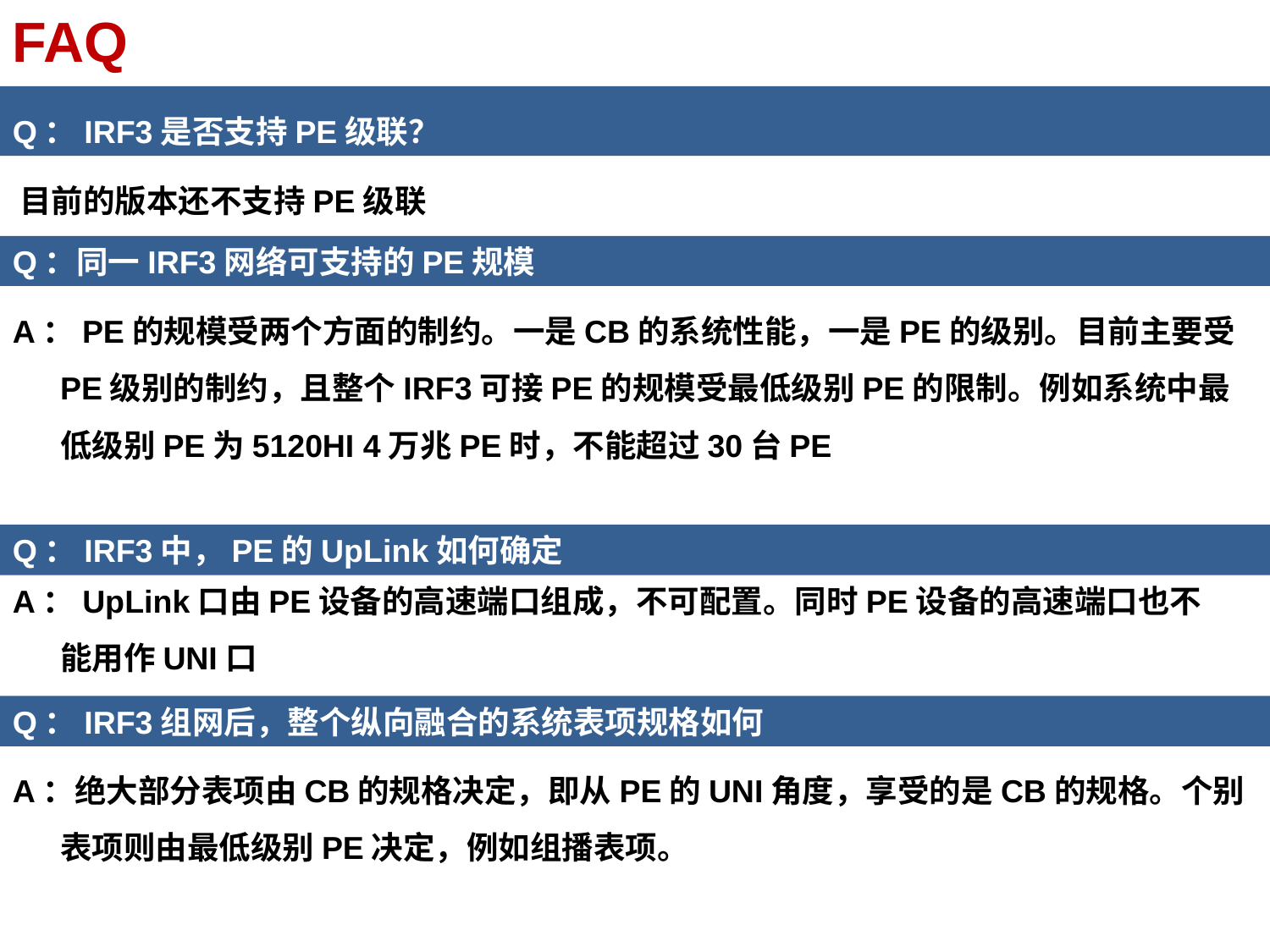

FAQ
Q：IRF3是否支持PE级联？
A：目前的版本还不支持PE级联
Q：同一IRF3网络可支持的PE规模
A：PE的规模受两个方面的制约。一是CB的系统性能，一是PE的级别。目前主要受PE级别的制约，且整个IRF3可接PE的规模受最低级别PE的限制。例如系统中最低级别PE为5120HI 4万兆PE时，不能超过30台PE
Q：IRF3中，PE的UpLink如何确定
A：UpLink口由PE设备的高速端口组成，不可配置。同时PE设备的高速端口也不能用作UNI口
Q：IRF3组网后，整个纵向融合的系统表项规格如何
A：绝大部分表项由CB的规格决定，即从PE的UNI角度，享受的是CB的规格。个别表项则由最低级别PE决定，例如组播表项。